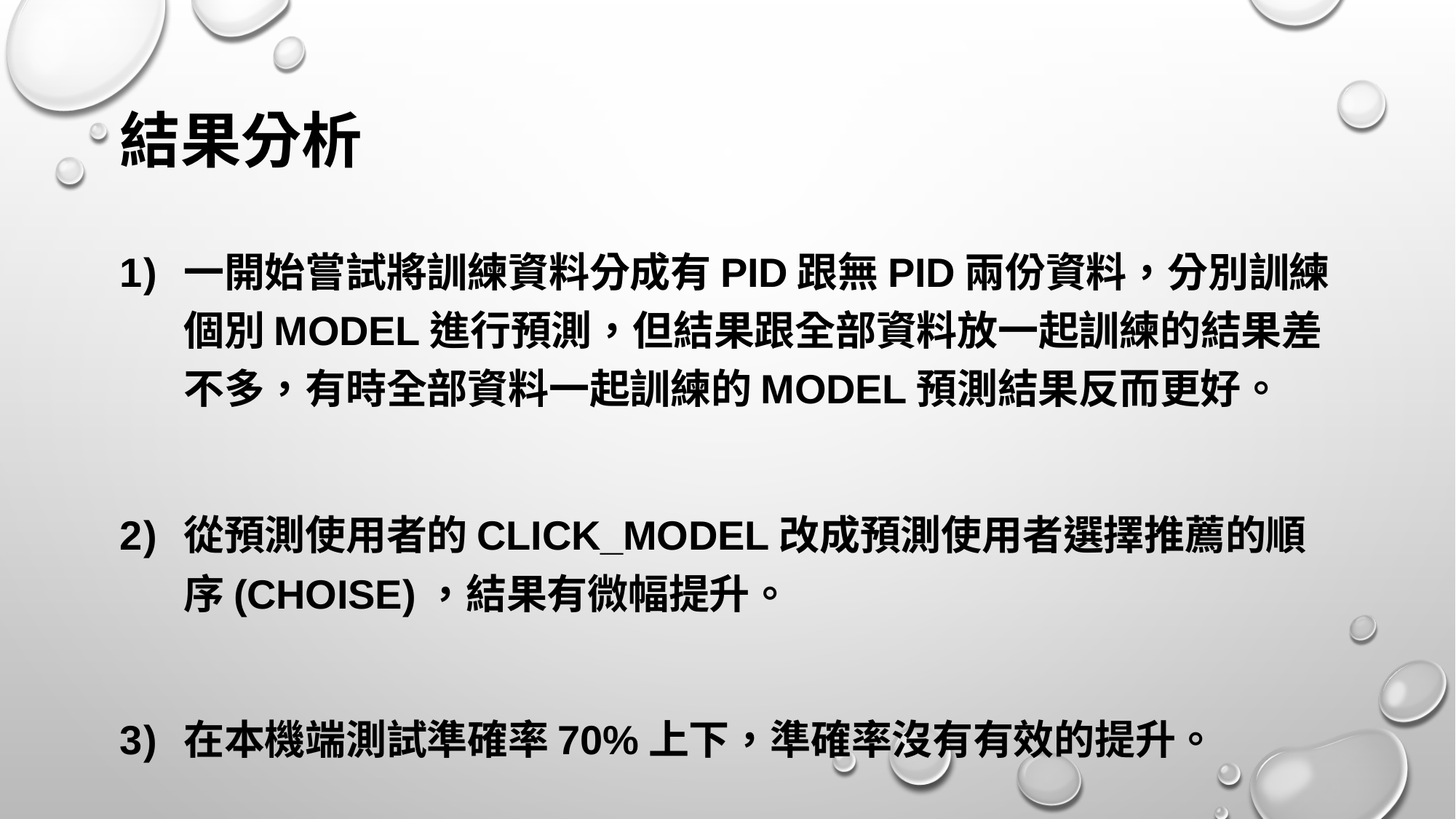

# 結果分析
一開始嘗試將訓練資料分成有pid跟無pid兩份資料，分別訓練個別model進行預測，但結果跟全部資料放一起訓練的結果差不多，有時全部資料一起訓練的MODEL預測結果反而更好。

從預測使用者的click_MOdel改成預測使用者選擇推薦的順序(choise)，結果有微幅提升。

在本機端測試準確率70%上下，準確率沒有有效的提升。